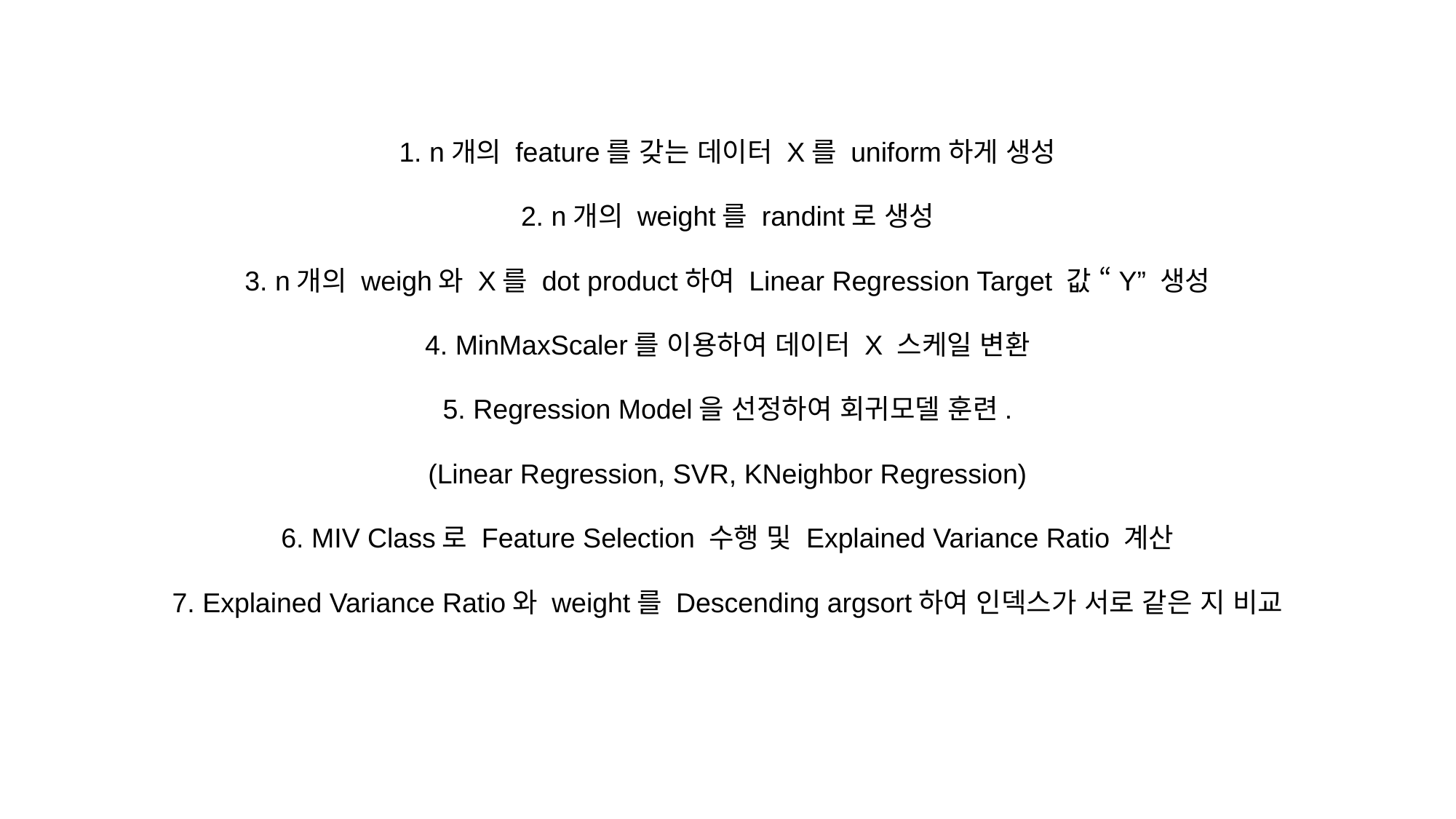

1. n개의 feature를 갖는 데이터 X를 uniform하게 생성
2. n개의 weight를 randint로 생성
3. n개의 weigh와 X를 dot product하여 Linear Regression Target 값 “Y” 생성
4. MinMaxScaler를 이용하여 데이터 X 스케일 변환
5. Regression Model을 선정하여 회귀모델 훈련.
(Linear Regression, SVR, KNeighbor Regression)
6. MIV Class로 Feature Selection 수행 및 Explained Variance Ratio 계산
7. Explained Variance Ratio와 weight를 Descending argsort하여 인덱스가 서로 같은 지 비교